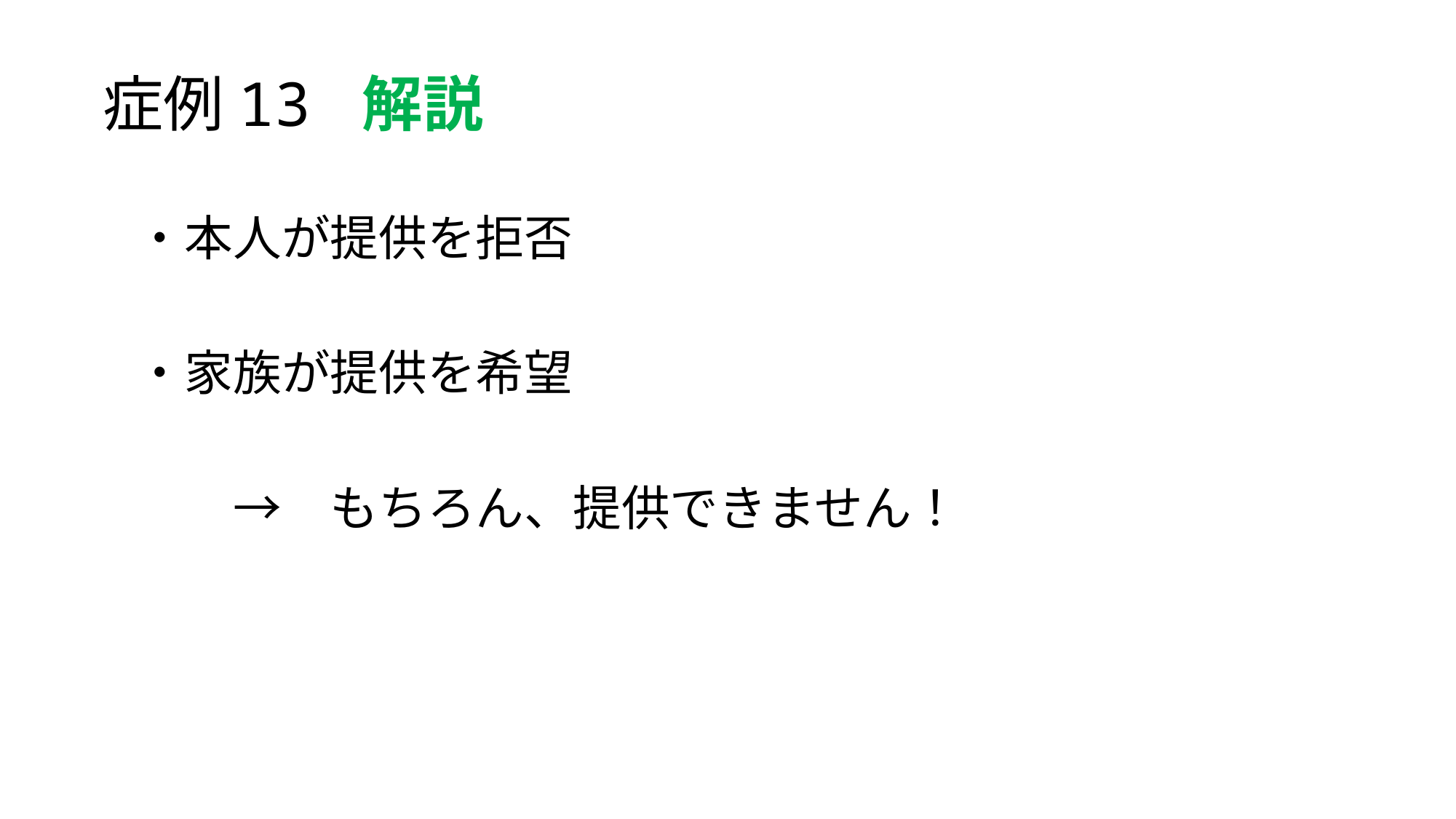

# 症例13 解説
・本人が提供を拒否

・家族が提供を希望

　　→　もちろん、提供できません！